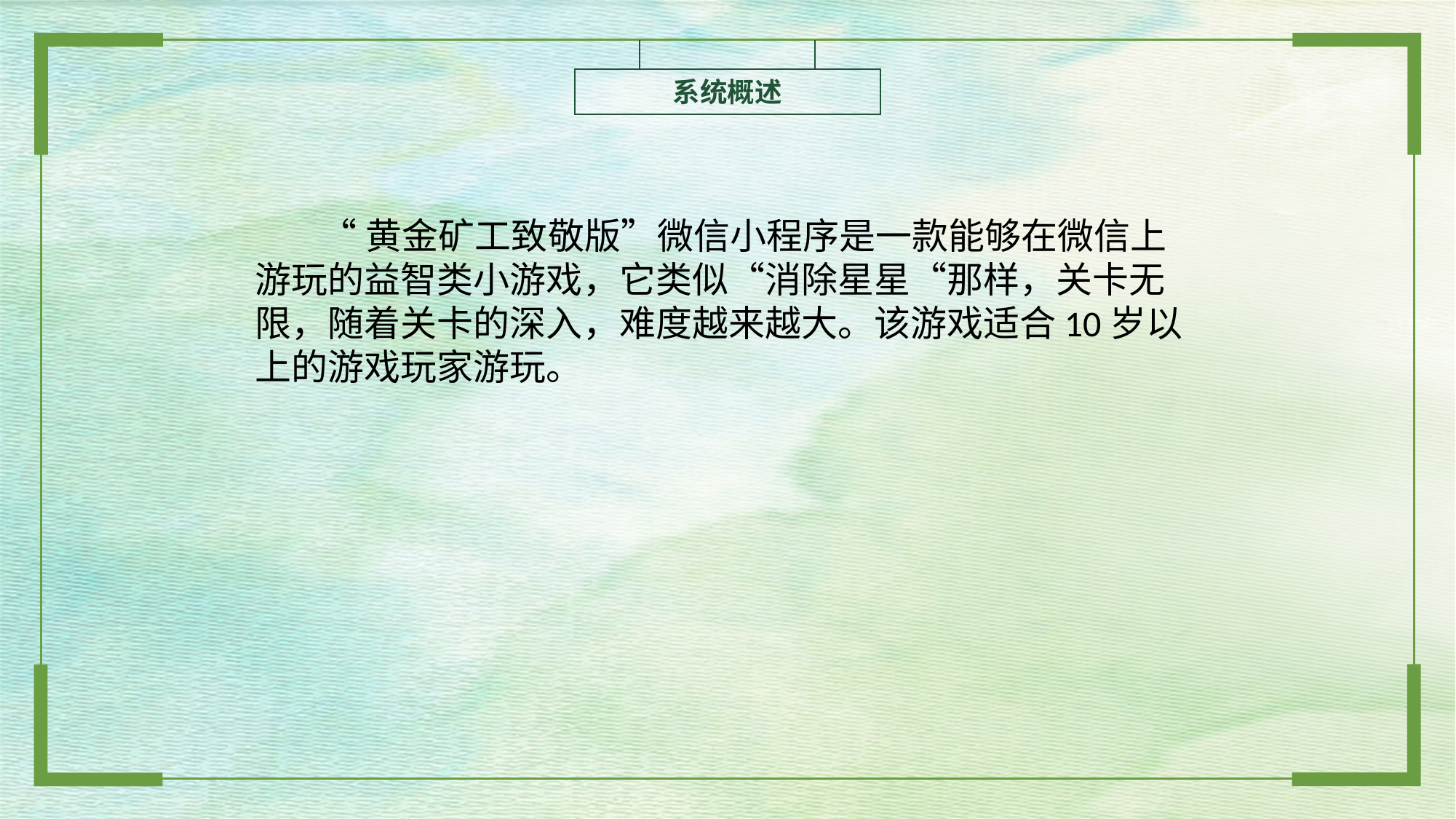

系统概述
        “黄金矿工致敬版”微信小程序是一款能够在微信上游玩的益智类小游戏，它类似“消除星星“那样，关卡无限，随着关卡的深入，难度越来越大。该游戏适合10岁以上的游戏玩家游玩。